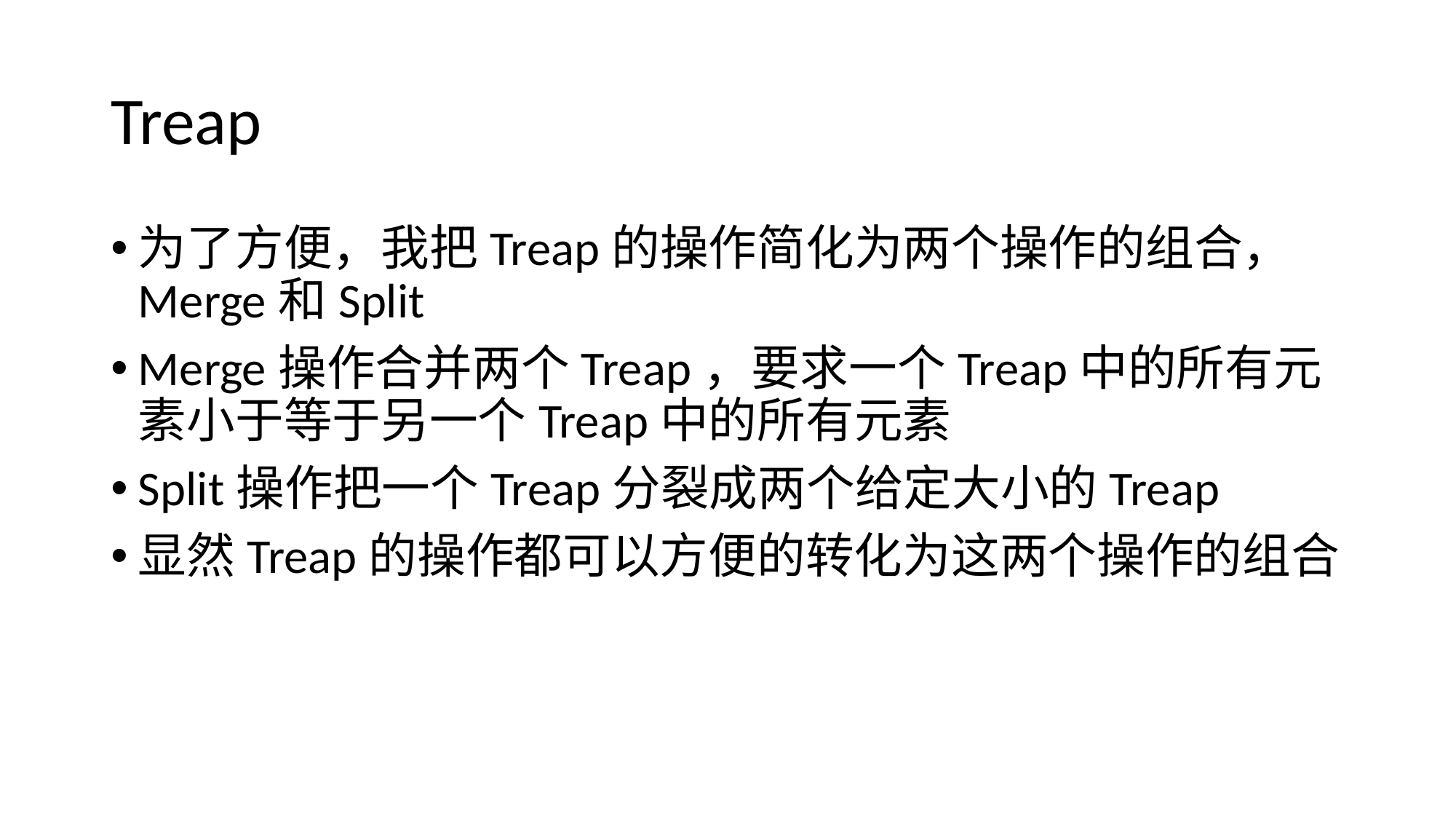

# Treap
为了方便，我把Treap的操作简化为两个操作的组合，Merge和Split
Merge操作合并两个Treap，要求一个Treap中的所有元素小于等于另一个Treap中的所有元素
Split操作把一个Treap分裂成两个给定大小的Treap
显然Treap的操作都可以方便的转化为这两个操作的组合